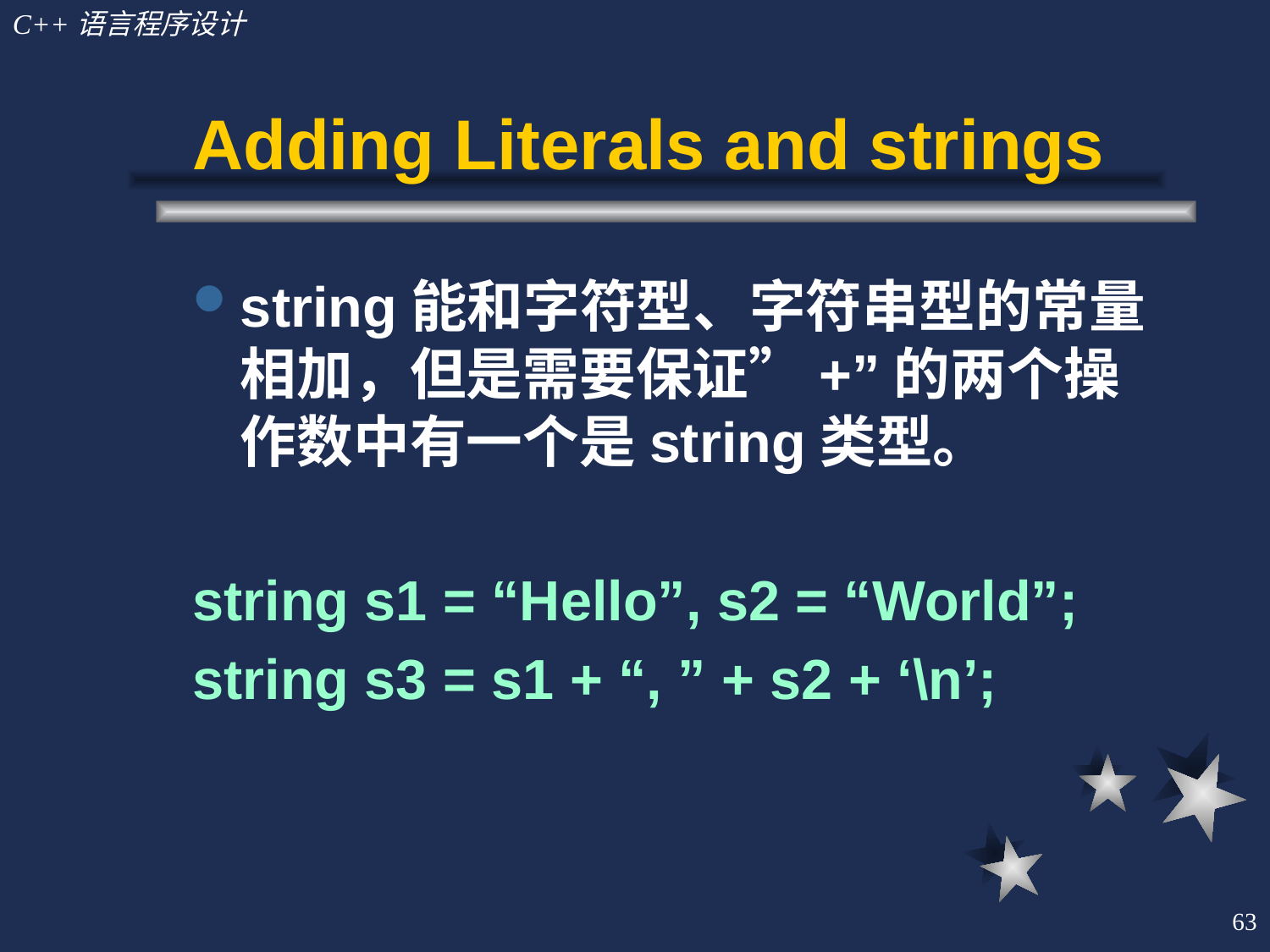

# Adding Literals and strings
string能和字符型、字符串型的常量相加，但是需要保证”+”的两个操作数中有一个是string类型。

string s1 = “Hello”, s2 = “World”;
string s3 = s1 + “, ” + s2 + ‘\n’;
63